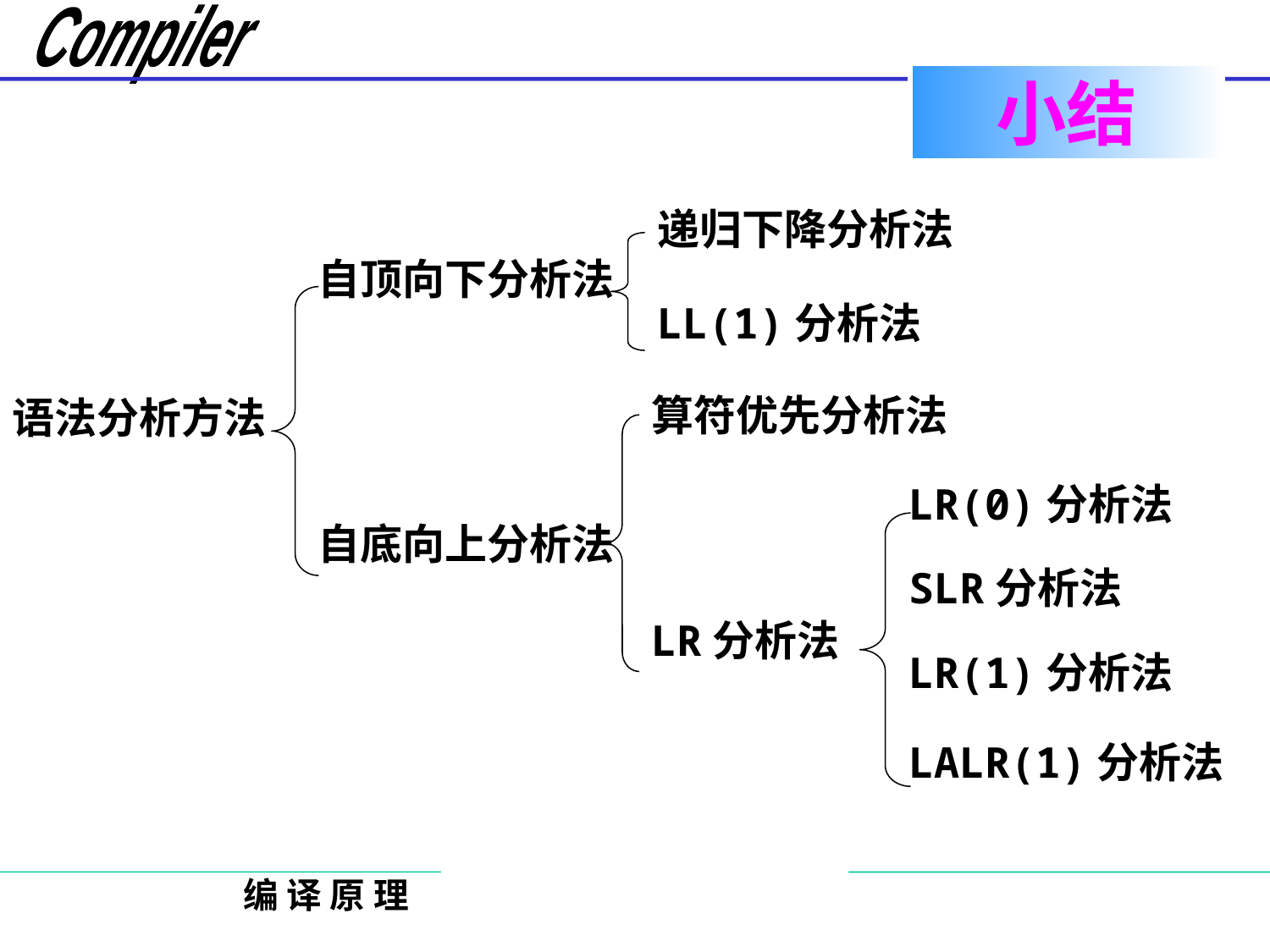

小结
递归下降分析法

自顶向下分析法
LL(1)分析法

算符优先分析法

LR(0)分析法
自底向上分析法

SLR分析法
LR分析法
LR(1)分析法
LALR(1)分析法
语法分析方法